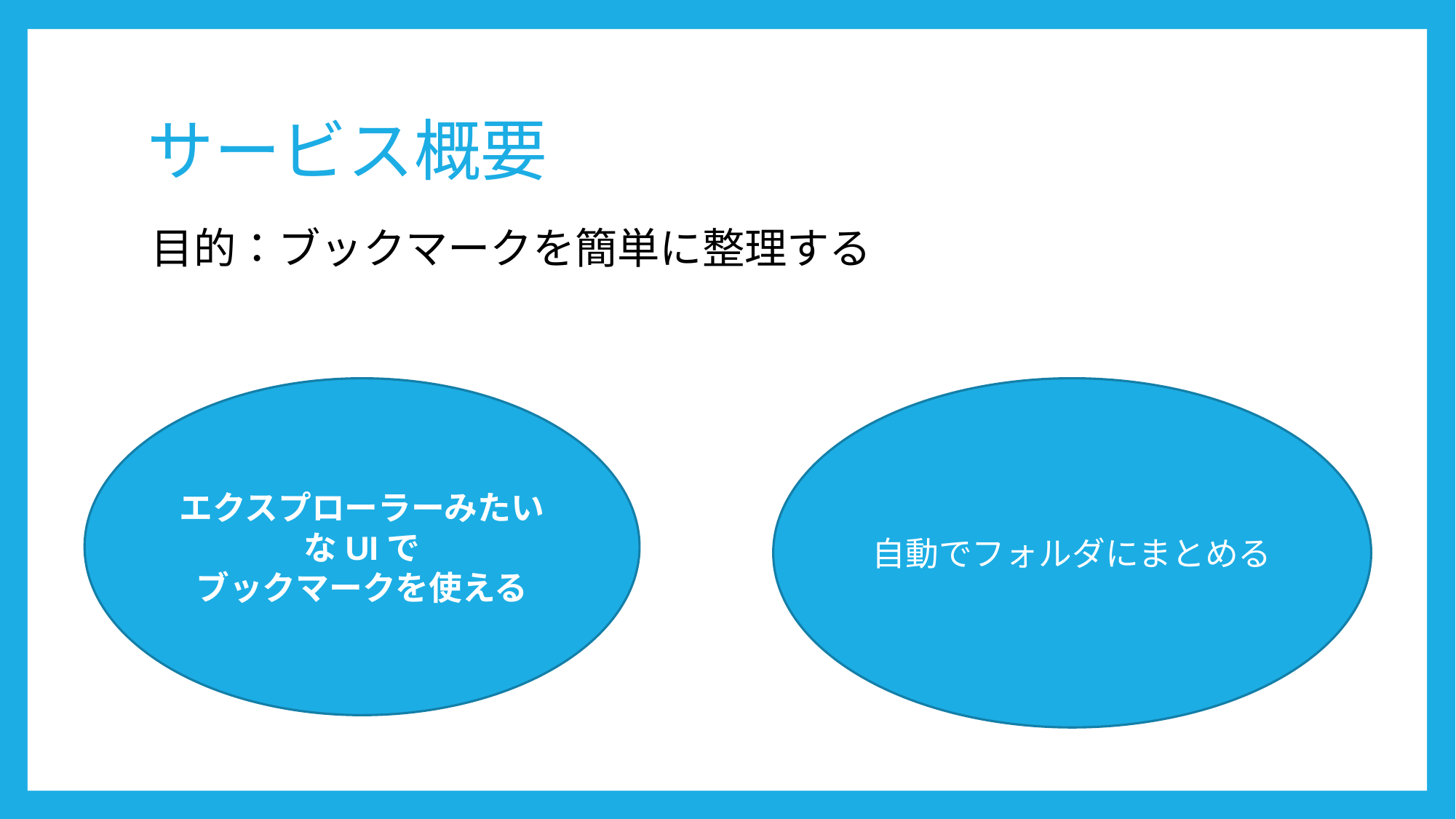

# サービス概要
目的：ブックマークを簡単に整理する
エクスプローラーみたいなUIで
ブックマークを使える
自動でフォルダにまとめる